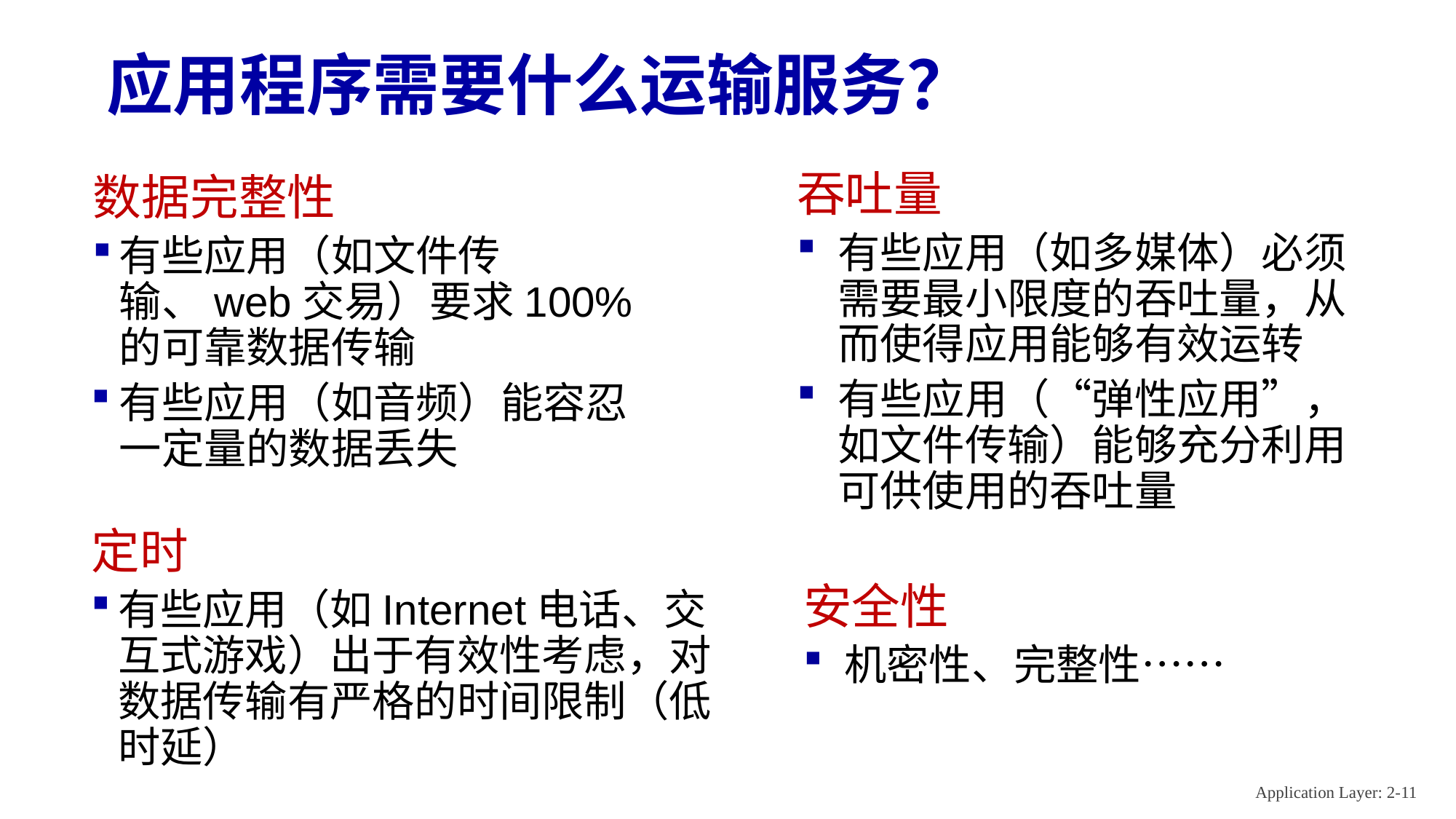

# 应用程序需要什么运输服务？
吞吐量
有些应用（如多媒体）必须需要最小限度的吞吐量，从而使得应用能够有效运转
有些应用（“弹性应用”，如文件传输）能够充分利用可供使用的吞吐量
数据完整性
有些应用（如文件传输、web交易）要求100%的可靠数据传输
有些应用（如音频）能容忍一定量的数据丢失
定时
有些应用（如Internet电话、交互式游戏）出于有效性考虑，对数据传输有严格的时间限制（低时延）
安全性
机密性、完整性……
Application Layer: 2-11